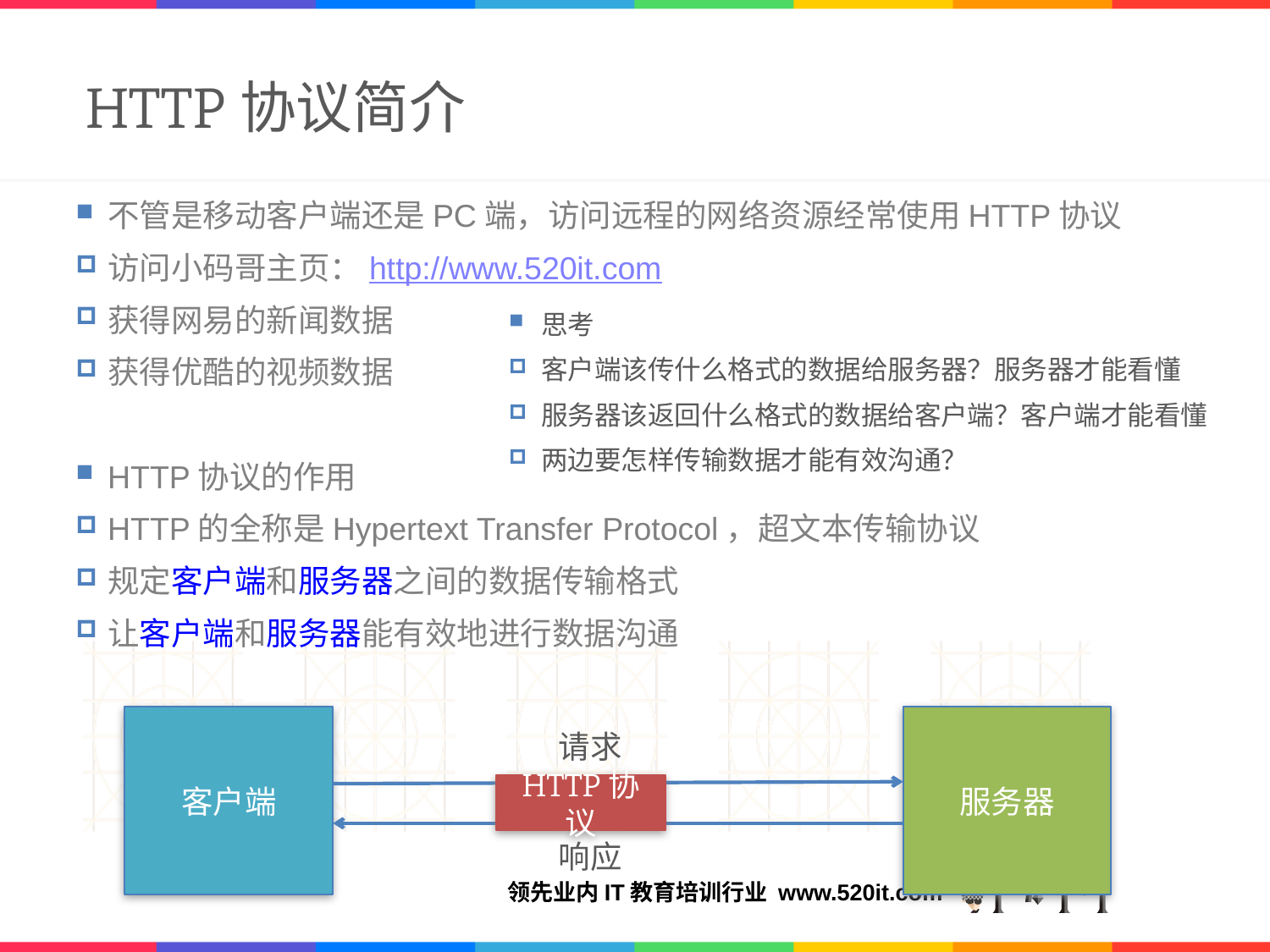

# HTTP协议简介
不管是移动客户端还是PC端，访问远程的网络资源经常使用HTTP协议
访问小码哥主页：http://www.520it.com
获得网易的新闻数据
获得优酷的视频数据

HTTP协议的作用
HTTP的全称是Hypertext Transfer Protocol，超文本传输协议
规定客户端和服务器之间的数据传输格式
让客户端和服务器能有效地进行数据沟通
思考
客户端该传什么格式的数据给服务器？服务器才能看懂
服务器该返回什么格式的数据给客户端？客户端才能看懂
两边要怎样传输数据才能有效沟通？
客户端
服务器
请求
HTTP协议
响应